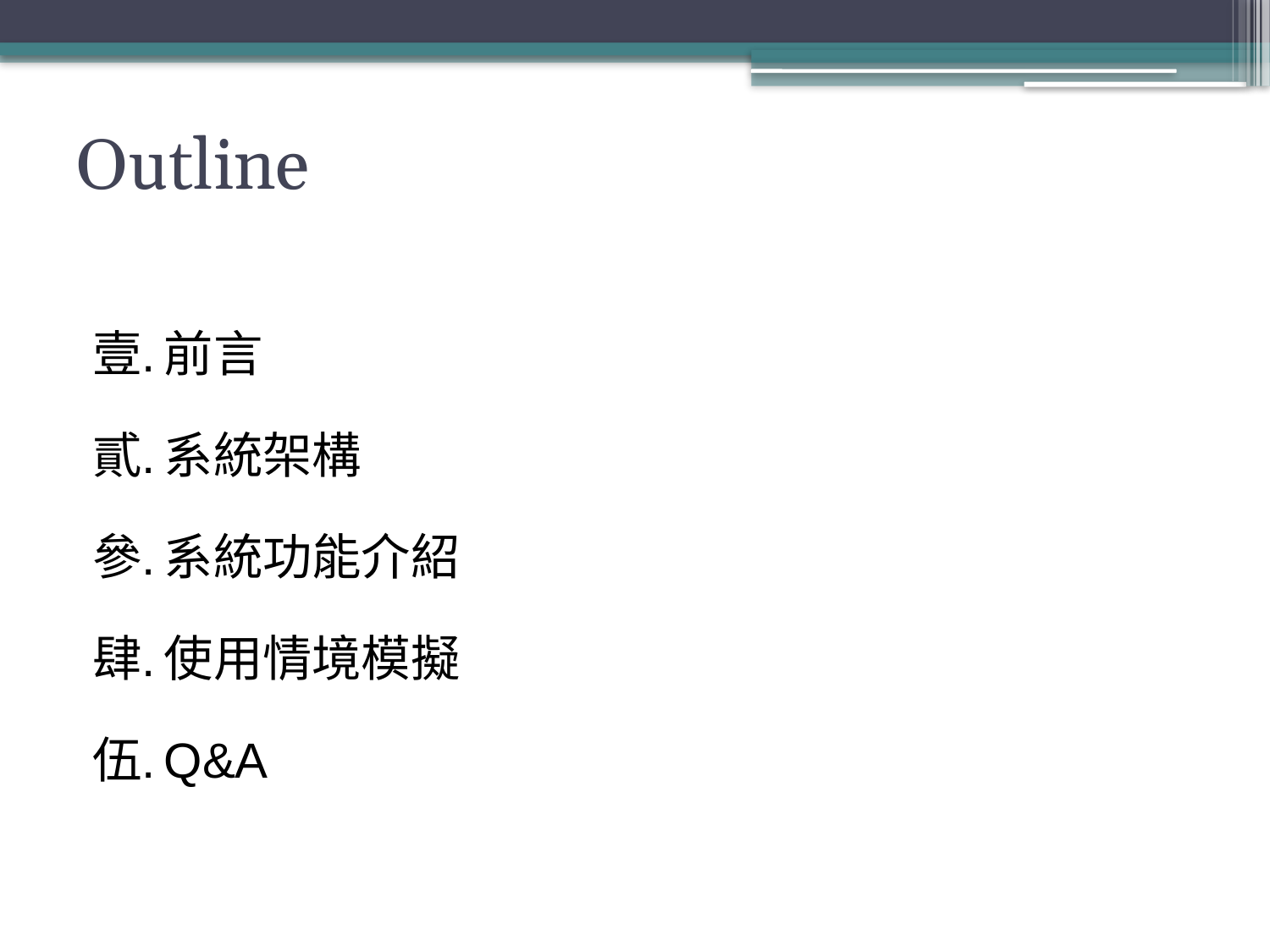

# Outline
前言
系統架構
系統功能介紹
使用情境模擬
Q&A